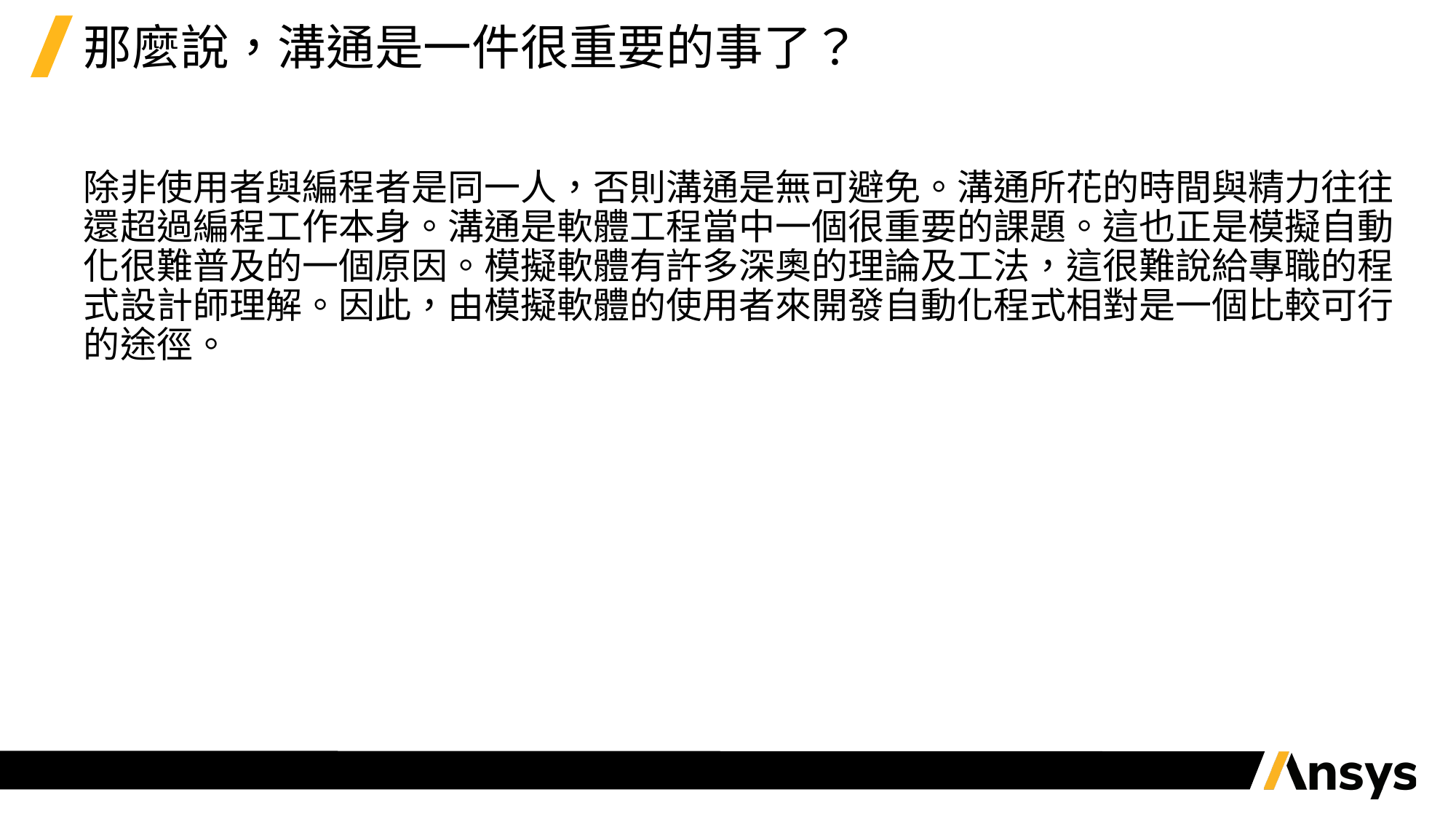

# 那麼說，溝通是一件很重要的事了？
除非使用者與編程者是同一人，否則溝通是無可避免。溝通所花的時間與精力往往還超過編程工作本身。溝通是軟體工程當中一個很重要的課題。這也正是模擬自動化很難普及的一個原因。模擬軟體有許多深奧的理論及工法，這很難說給專職的程式設計師理解。因此，由模擬軟體的使用者來開發自動化程式相對是一個比較可行的途徑。